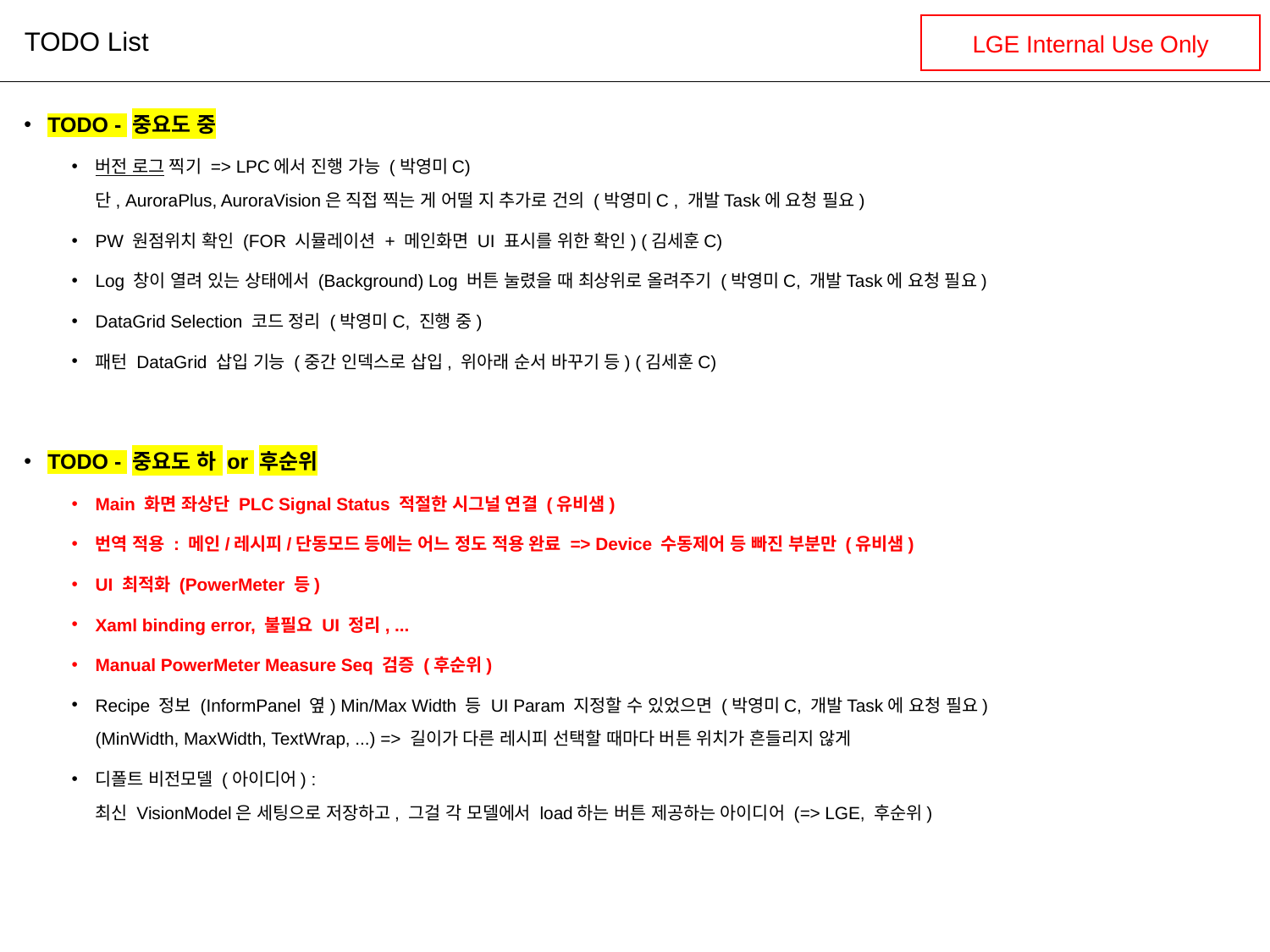

# TODO List
TODO - 중요도 중
버전 로그 찍기 => LPC에서 진행 가능 (박영미C)
단, AuroraPlus, AuroraVision은 직접 찍는 게 어떨 지 추가로 건의 (박영미C , 개발Task에 요청 필요)
PW 원점위치 확인 (FOR 시뮬레이션 + 메인화면 UI 표시를 위한 확인) (김세훈C)
Log 창이 열려 있는 상태에서 (Background) Log 버튼 눌렸을 때 최상위로 올려주기 (박영미C, 개발Task에 요청 필요)
DataGrid Selection 코드 정리 (박영미C, 진행 중)
패턴 DataGrid 삽입 기능 (중간 인덱스로 삽입, 위아래 순서 바꾸기 등) (김세훈C)

TODO - 중요도 하 or 후순위
Main 화면 좌상단 PLC Signal Status 적절한 시그널 연결 (유비샘)
번역 적용 : 메인/레시피/단동모드 등에는 어느 정도 적용 완료 => Device 수동제어 등 빠진 부분만 (유비샘)
UI 최적화 (PowerMeter 등)
Xaml binding error, 불필요 UI 정리, ...
Manual PowerMeter Measure Seq 검증 (후순위)
Recipe 정보 (InformPanel 옆) Min/Max Width 등 UI Param 지정할 수 있었으면 (박영미C, 개발Task에 요청 필요)
(MinWidth, MaxWidth, TextWrap, ...) => 길이가 다른 레시피 선택할 때마다 버튼 위치가 흔들리지 않게
디폴트 비전모델 (아이디어) :
최신 VisionModel은 세팅으로 저장하고, 그걸 각 모델에서 load하는 버튼 제공하는 아이디어 (=> LGE, 후순위)